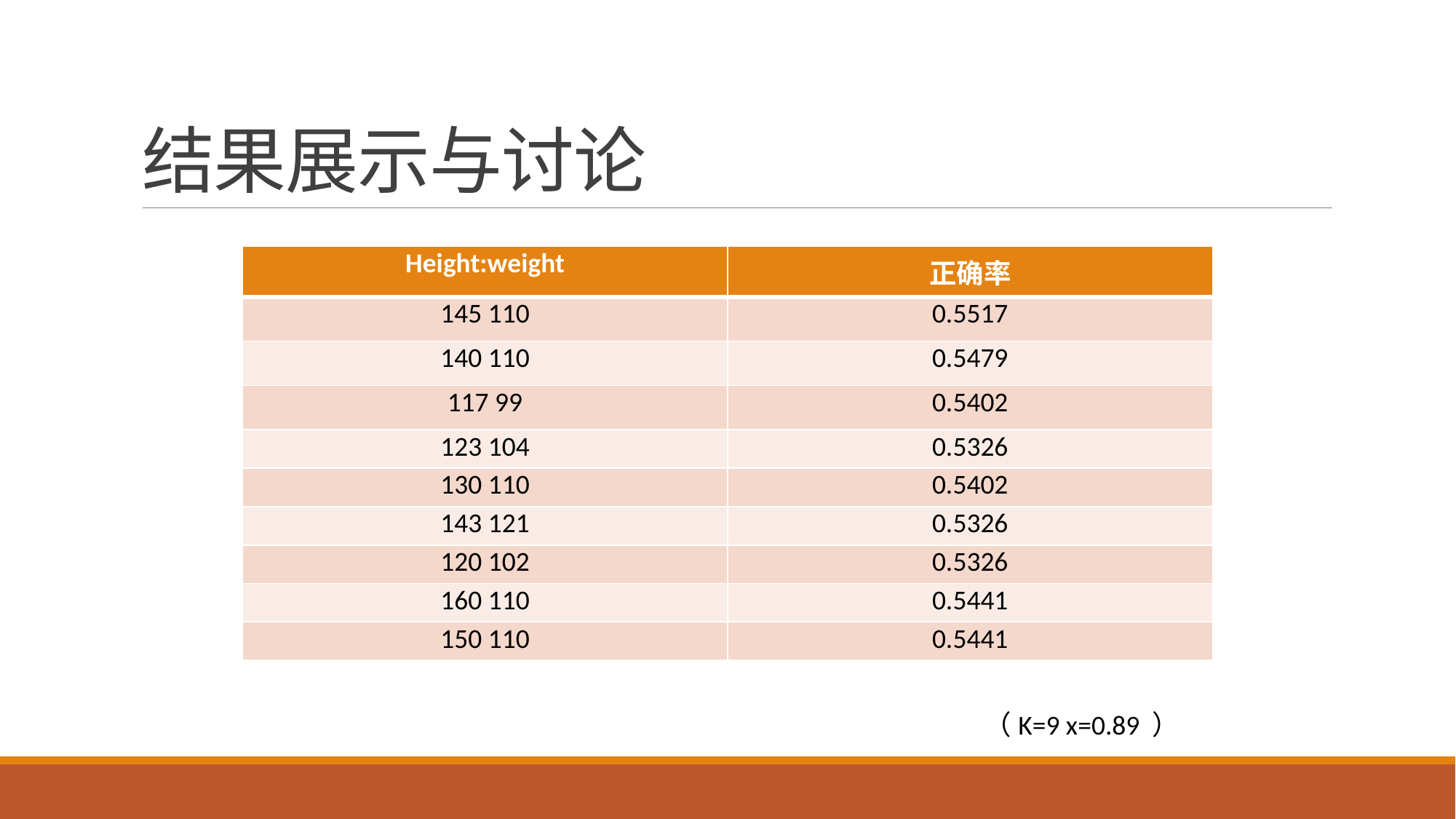

# 结果展示与讨论
| Height:weight | 正确率 |
| --- | --- |
| 145 110 | 0.5517 |
| 140 110 | 0.5479 |
| 117 99 | 0.5402 |
| 123 104 | 0.5326 |
| 130 110 | 0.5402 |
| 143 121 | 0.5326 |
| 120 102 | 0.5326 |
| 160 110 | 0.5441 |
| 150 110 | 0.5441 |
（K=9 x=0.89 ）